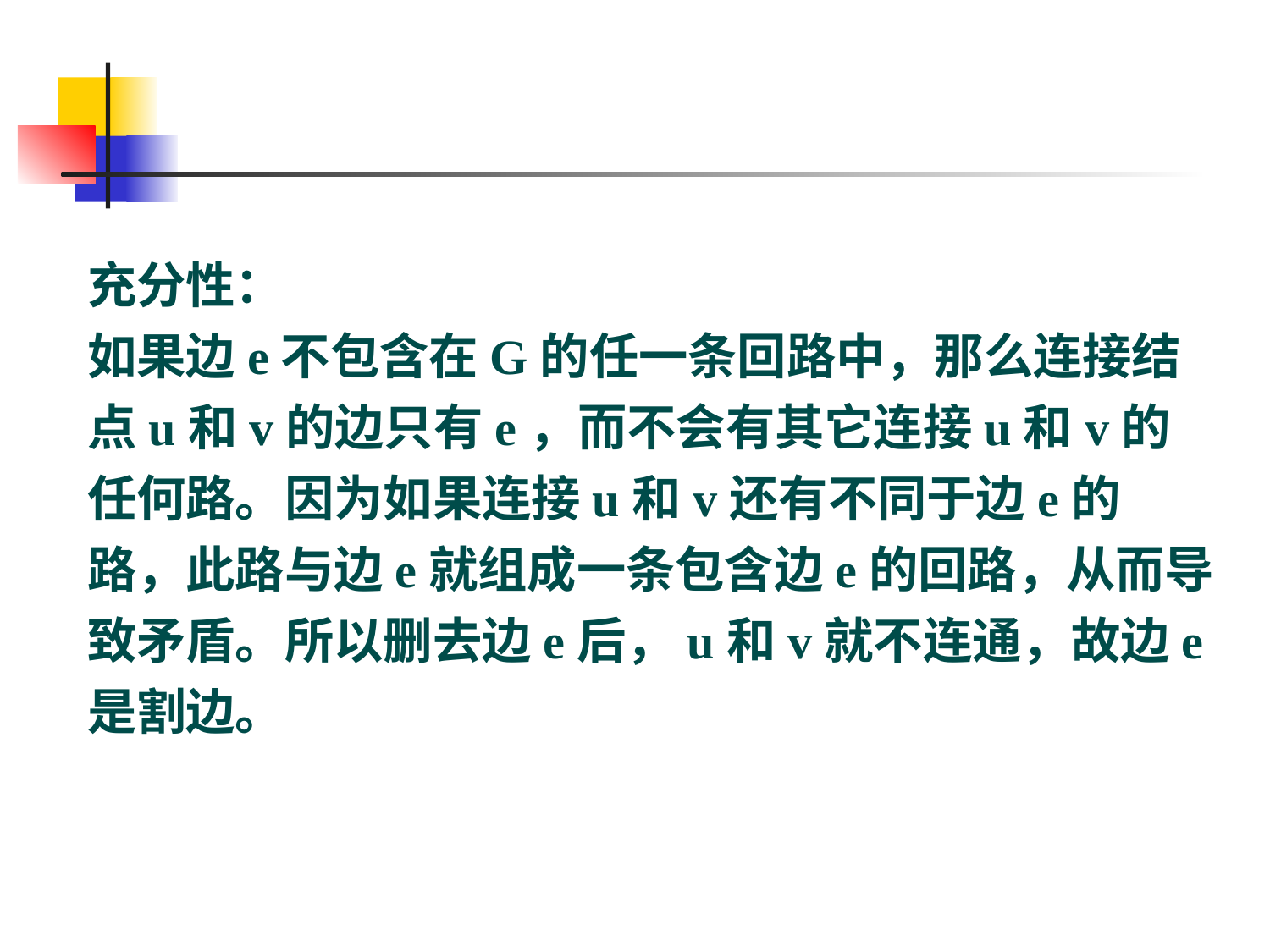

充分性：
如果边e不包含在G的任一条回路中，那么连接结点u和v的边只有e，而不会有其它连接u和v的任何路。因为如果连接u和v还有不同于边e的路，此路与边e就组成一条包含边e的回路，从而导致矛盾。所以删去边e后，u和v就不连通，故边e是割边。